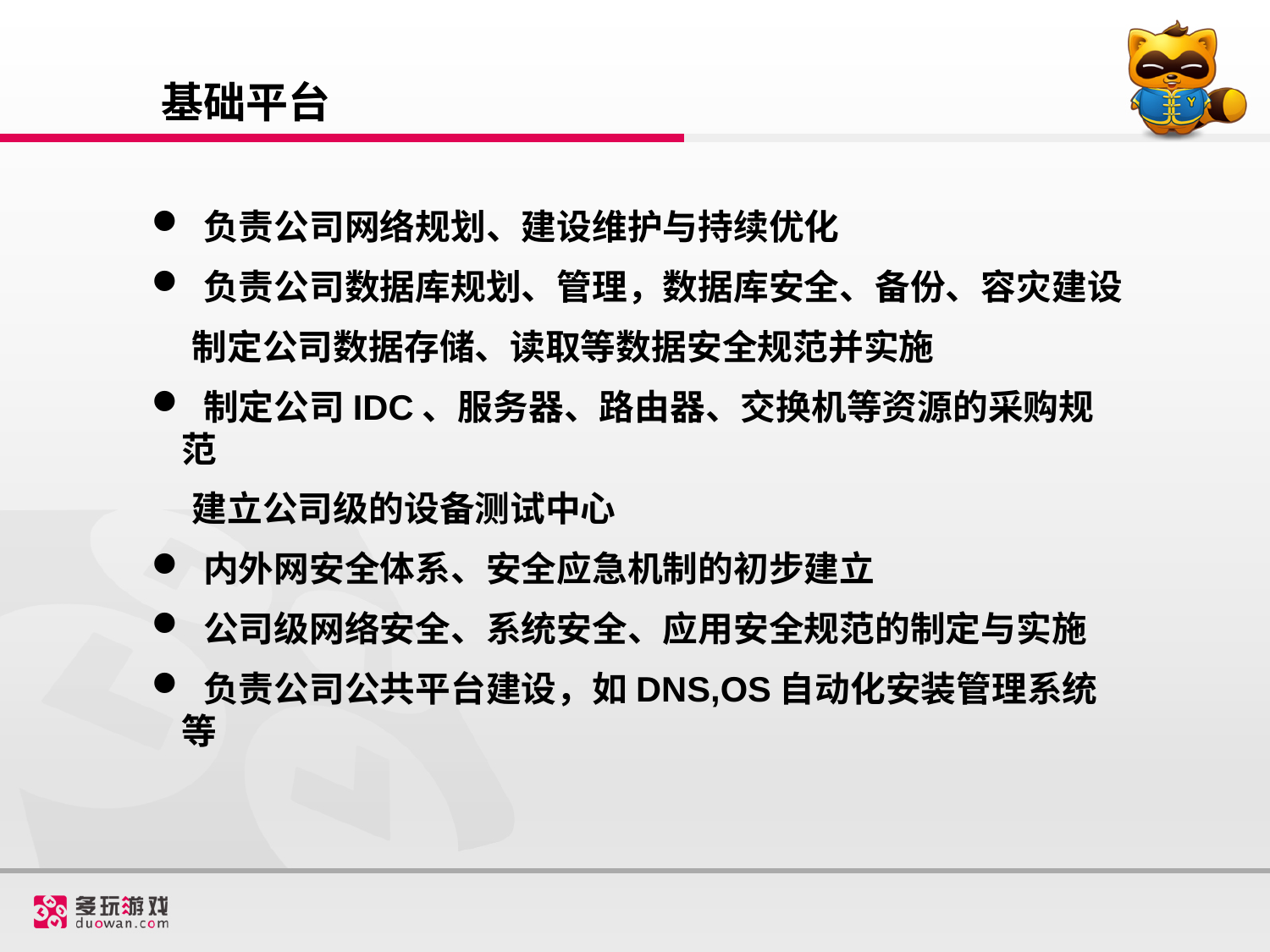

基础平台
 负责公司网络规划、建设维护与持续优化
 负责公司数据库规划、管理，数据库安全、备份、容灾建设
    制定公司数据存储、读取等数据安全规范并实施
 制定公司IDC、服务器、路由器、交换机等资源的采购规范
    建立公司级的设备测试中心
 内外网安全体系、安全应急机制的初步建立
 公司级网络安全、系统安全、应用安全规范的制定与实施
 负责公司公共平台建设，如DNS,OS自动化安装管理系统等